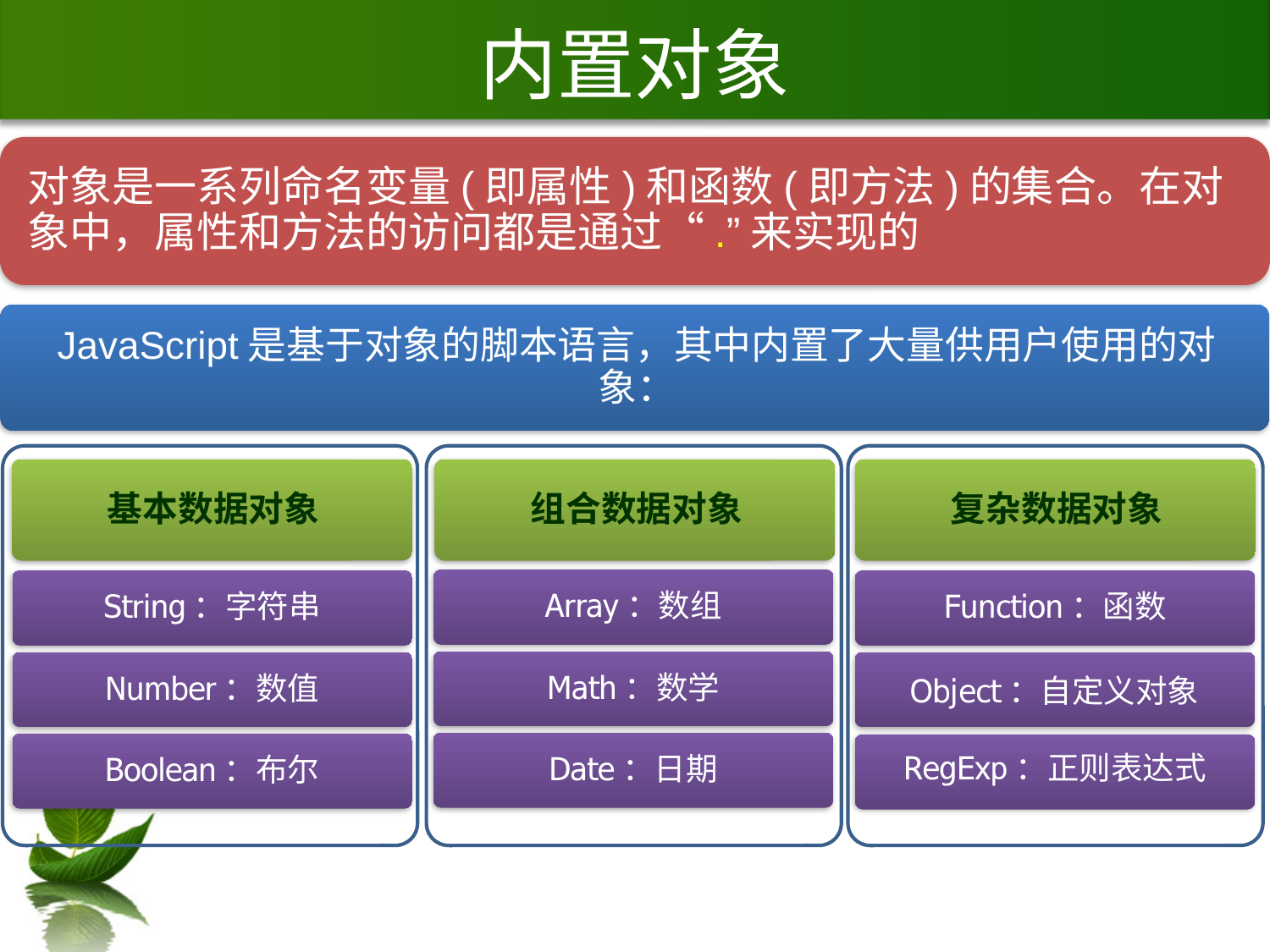

# 内置对象
对象是一系列命名变量(即属性)和函数(即方法)的集合。在对象中，属性和方法的访问都是通过“.”来实现的
JavaScript是基于对象的脚本语言，其中内置了大量供用户使用的对象：
基本数据对象
组合数据对象
复杂数据对象

Array：数组

String：字符串

Function：函数

Math：数学

Number：数值
Object：自定义对象

Date：日期
RegExp：正则表达式

Boolean：布尔